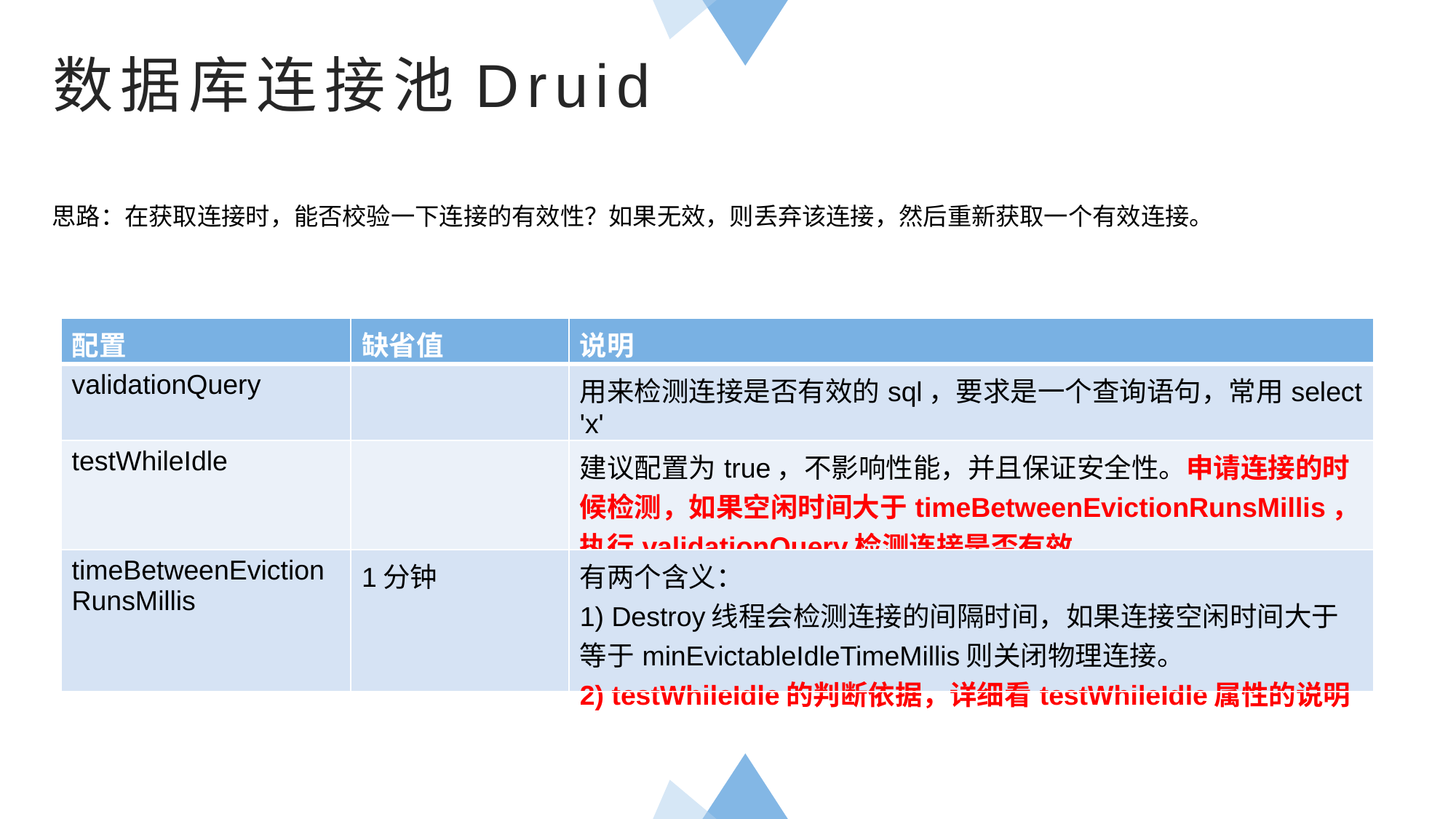

数据库连接池Druid
思路：在获取连接时，能否校验一下连接的有效性？如果无效，则丢弃该连接，然后重新获取一个有效连接。
| 配置 | 缺省值 | 说明 |
| --- | --- | --- |
| validationQuery |  | 用来检测连接是否有效的sql，要求是一个查询语句，常用select 'x' |
| testWhileIdle |  | 建议配置为true，不影响性能，并且保证安全性。申请连接的时候检测，如果空闲时间大于timeBetweenEvictionRunsMillis，执行validationQuery检测连接是否有效。 |
| timeBetweenEvictionRunsMillis | 1分钟 | 有两个含义： 1) Destroy线程会检测连接的间隔时间，如果连接空闲时间大于等于minEvictableIdleTimeMillis则关闭物理连接。 2) testWhileIdle的判断依据，详细看testWhileIdle属性的说明 |
31